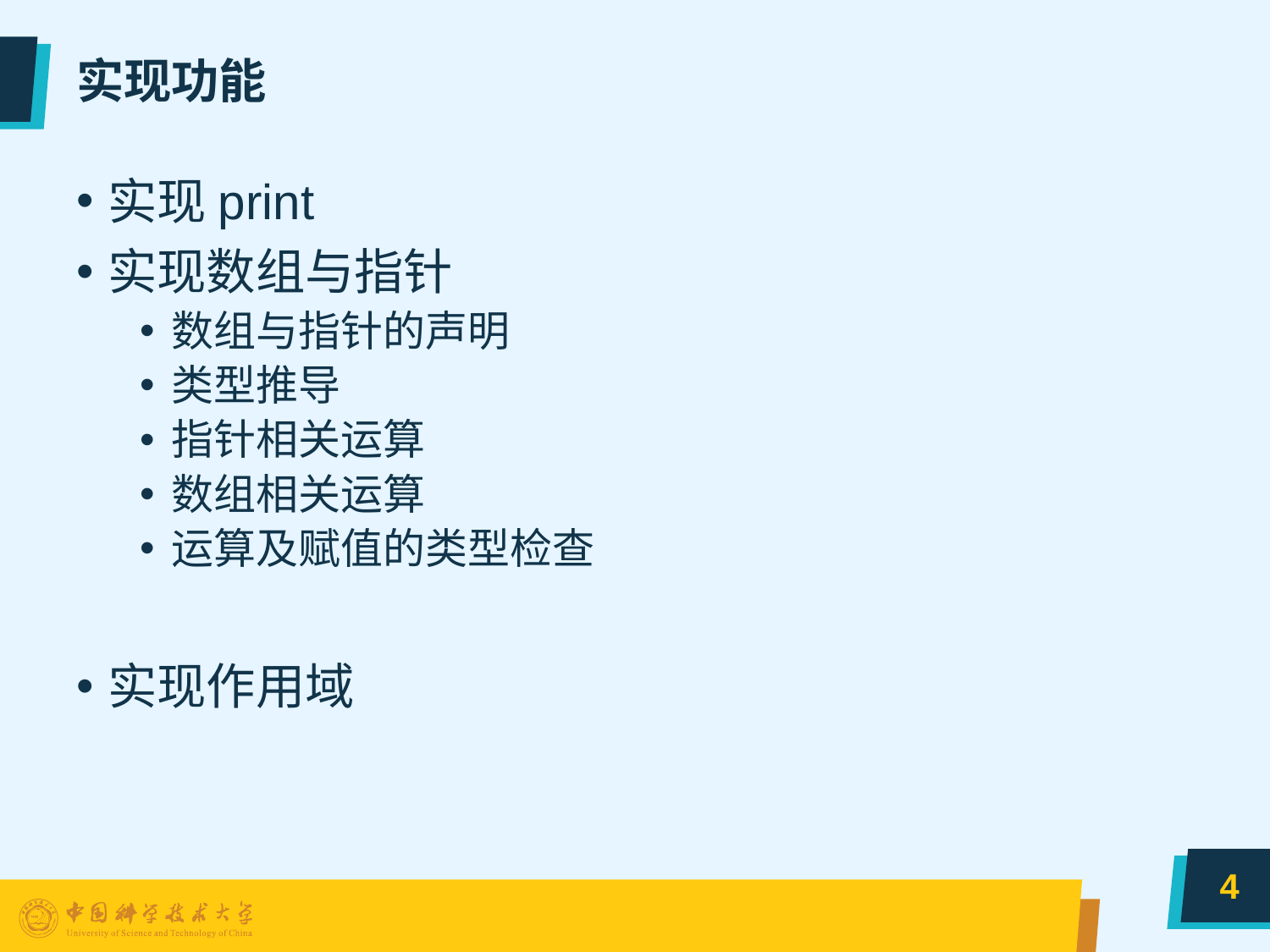

# 实现功能
实现print
实现数组与指针
数组与指针的声明
类型推导
指针相关运算
数组相关运算
运算及赋值的类型检查

实现作用域
4